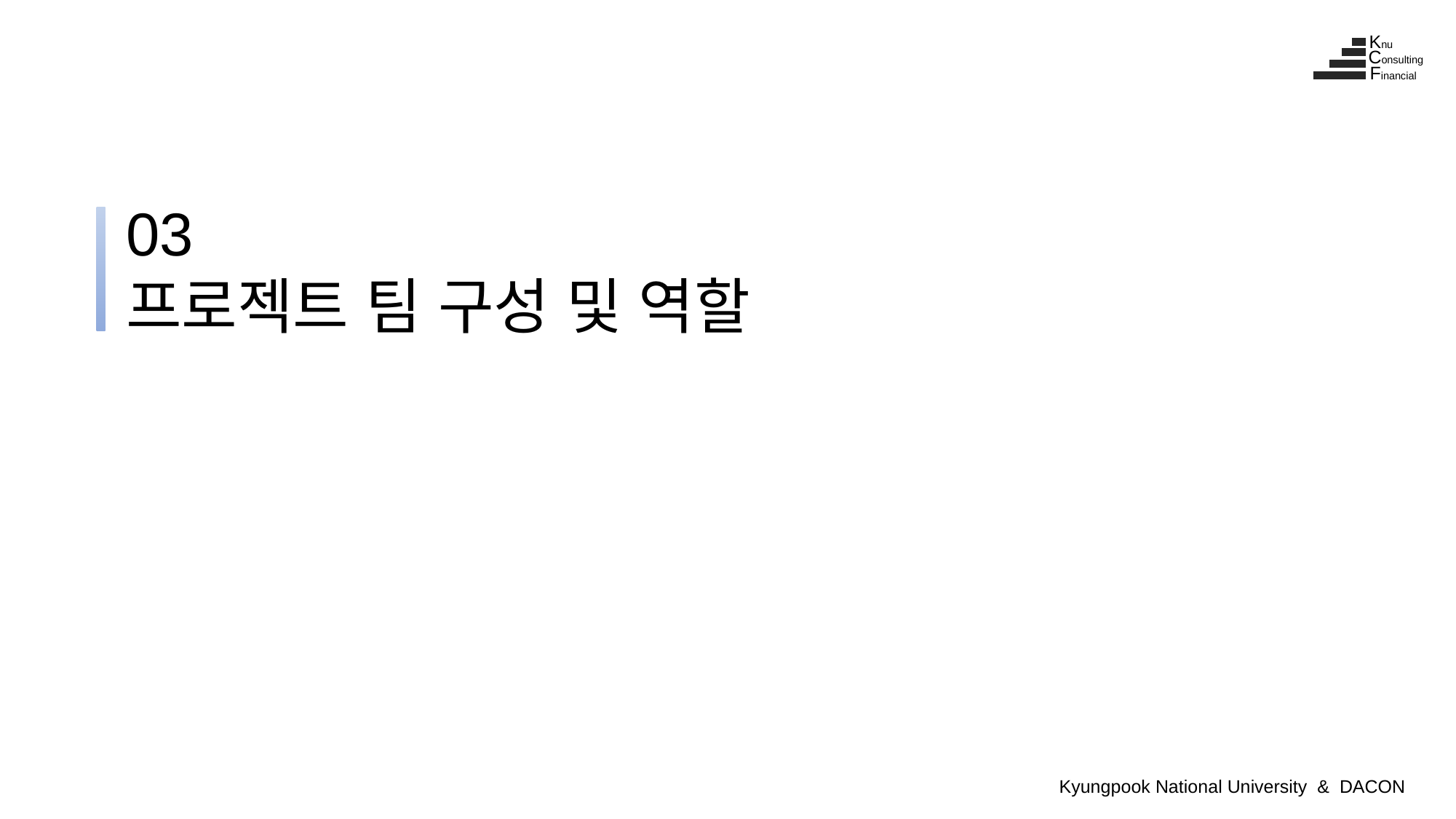

Knu
Consulting
Financial

03
프로젝트 팀 구성 및 역할

Kyungpook National University  &  DACON